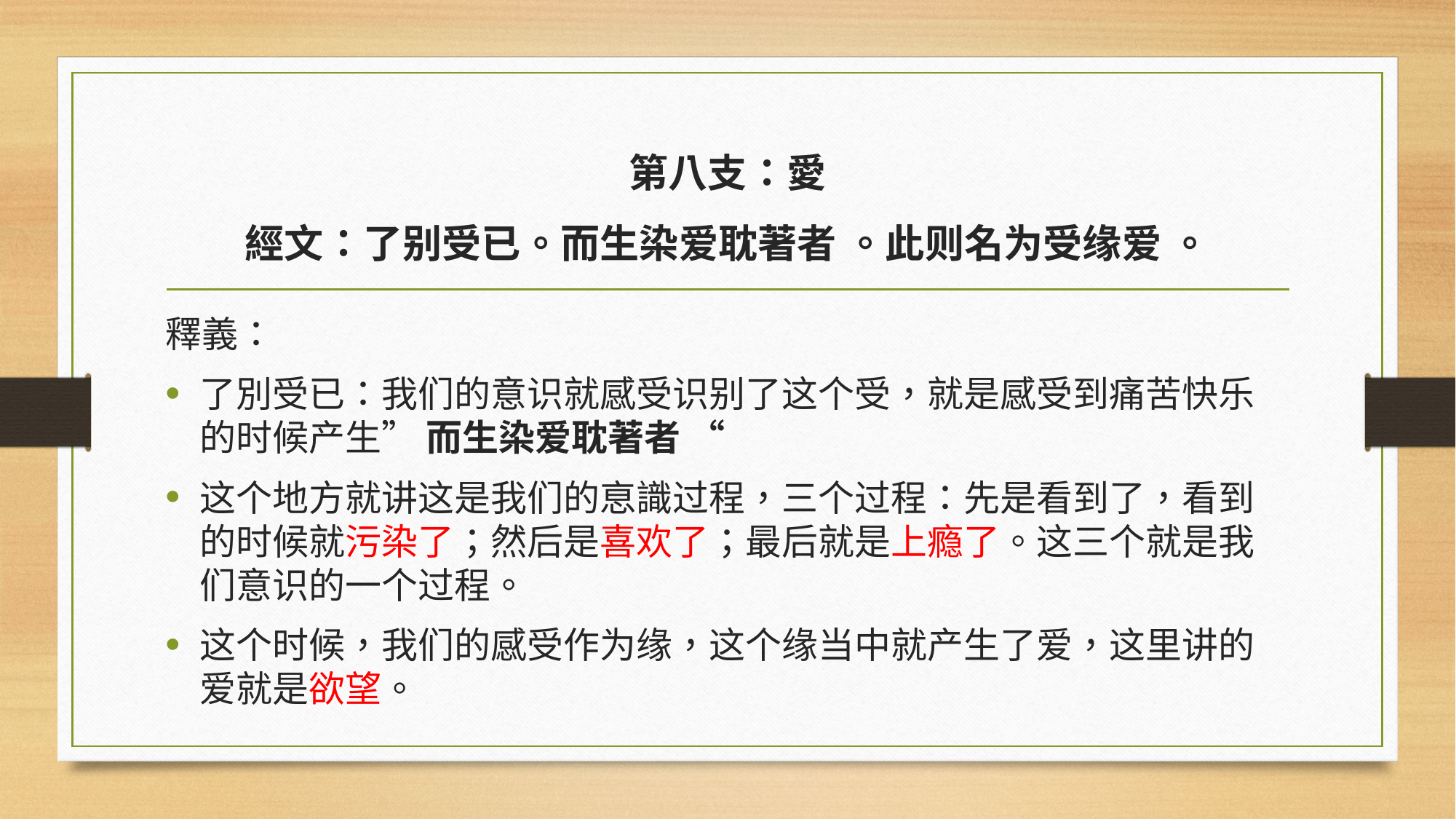

# 第八支：愛 經文：了别受已。而生染爱耽著者 。此则名为受缘爱 。
釋義：
了別受已：我们的意识就感受识别了这个受，就是感受到痛苦快乐的时候产生” 而生染爱耽著者 “
这个地方就讲这是我们的恴識过程，三个过程：先是看到了，看到的时候就污染了；然后是喜欢了；最后就是上瘾了。这三个就是我们意识的一个过程。
这个时候，我们的感受作为缘，这个缘当中就产生了爱，这里讲的爱就是欲望。